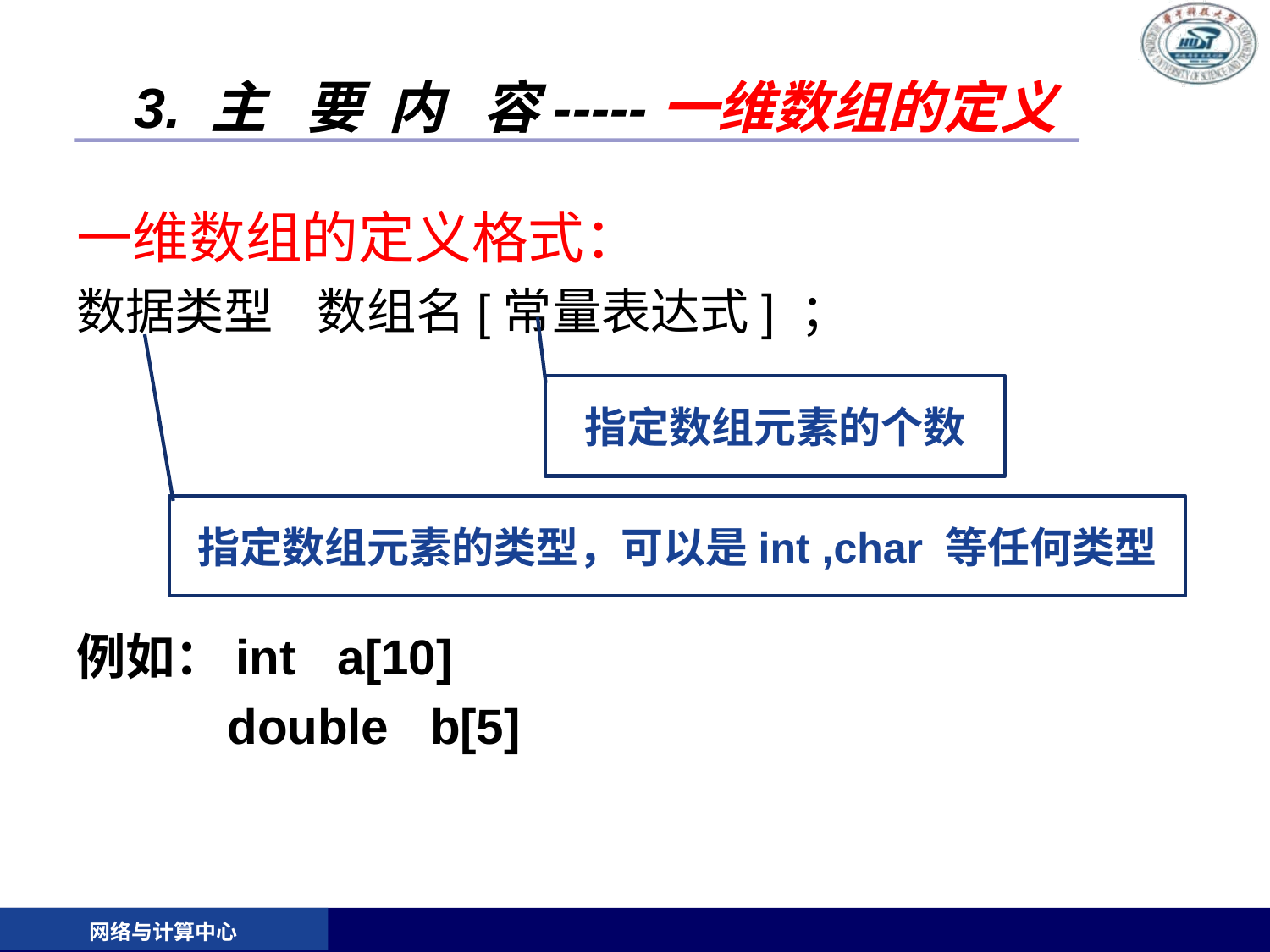

# 3. 主   要  内   容-----一维数组的定义
一维数组的定义格式：
数据类型    数组名[常量表达式] ；

例如：int   a[10]
           double   b[5]
指定数组元素的个数
指定数组元素的类型，可以是int ,char 等任何类型
网络与计算中心